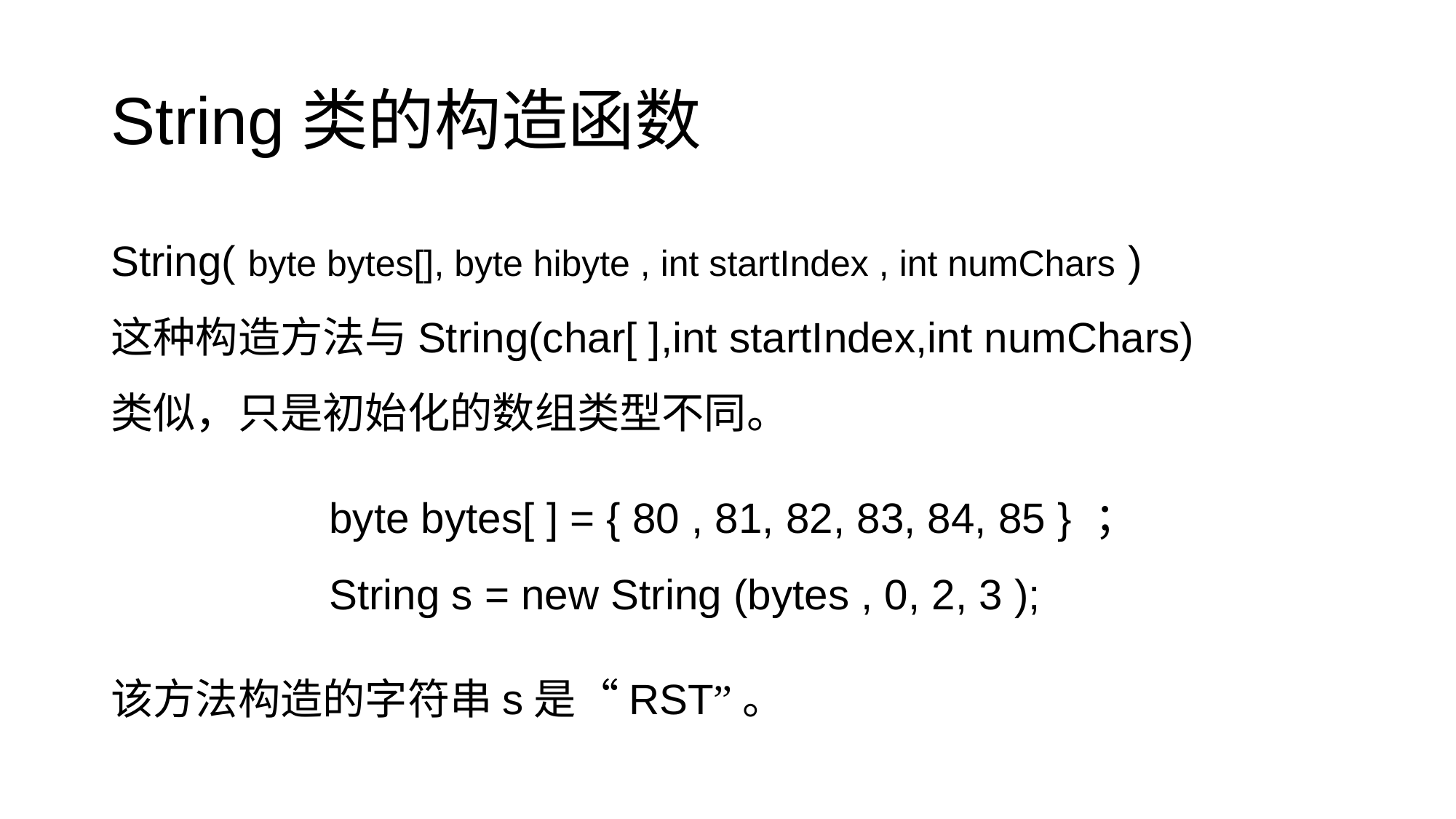

# String类的构造函数
String( byte bytes[], byte hibyte , int startIndex , int numChars )
这种构造方法与String(char[ ],int startIndex,int numChars)
类似，只是初始化的数组类型不同。

		byte bytes[ ] = { 80 , 81, 82, 83, 84, 85 } ；
		String s = new String (bytes , 0, 2, 3 );

该方法构造的字符串s是“RST”。